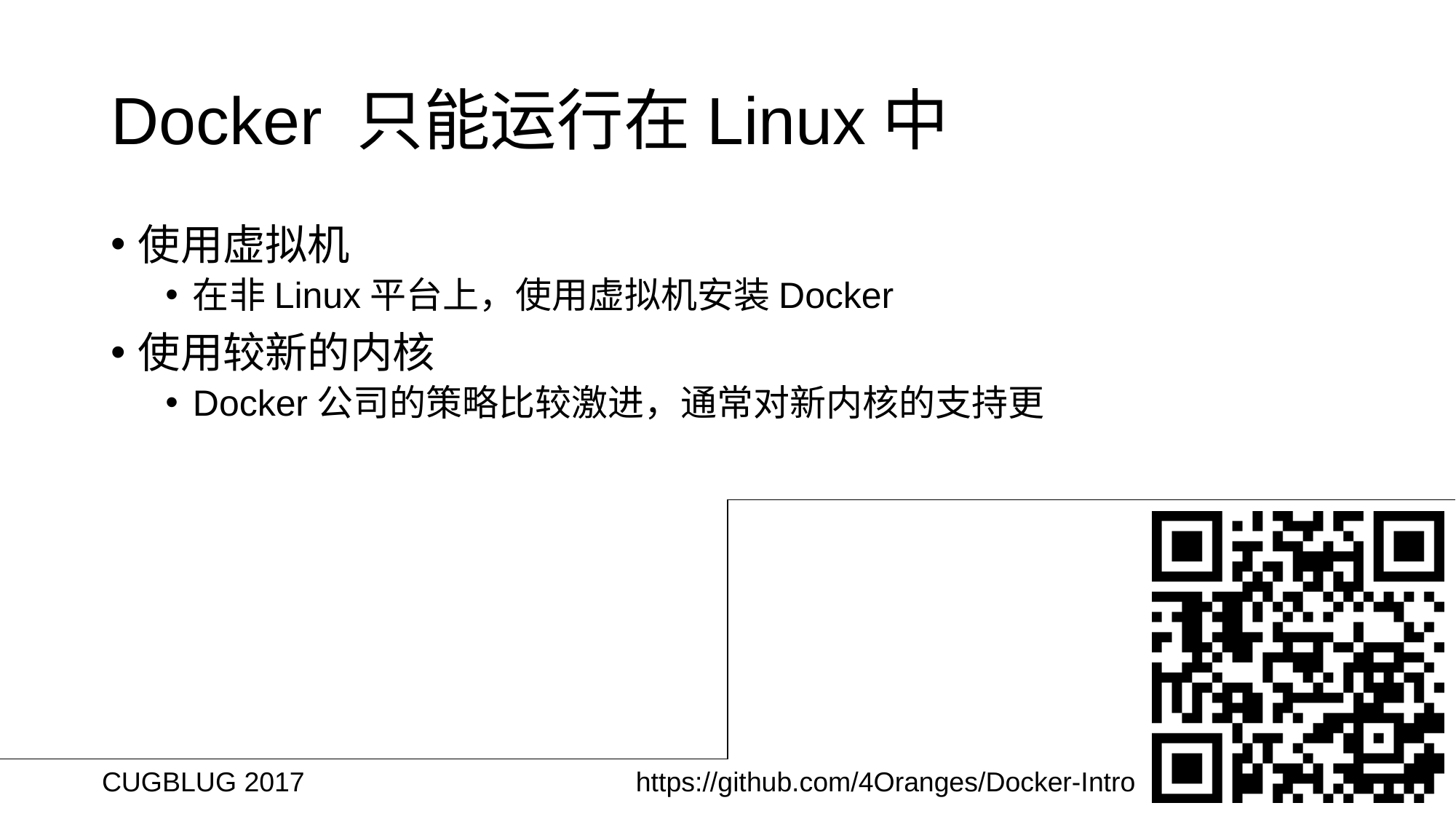

# Docker 只能运行在Linux中
使用虚拟机
在非Linux平台上，使用虚拟机安装Docker
使用较新的内核
Docker公司的策略比较激进，通常对新内核的支持更